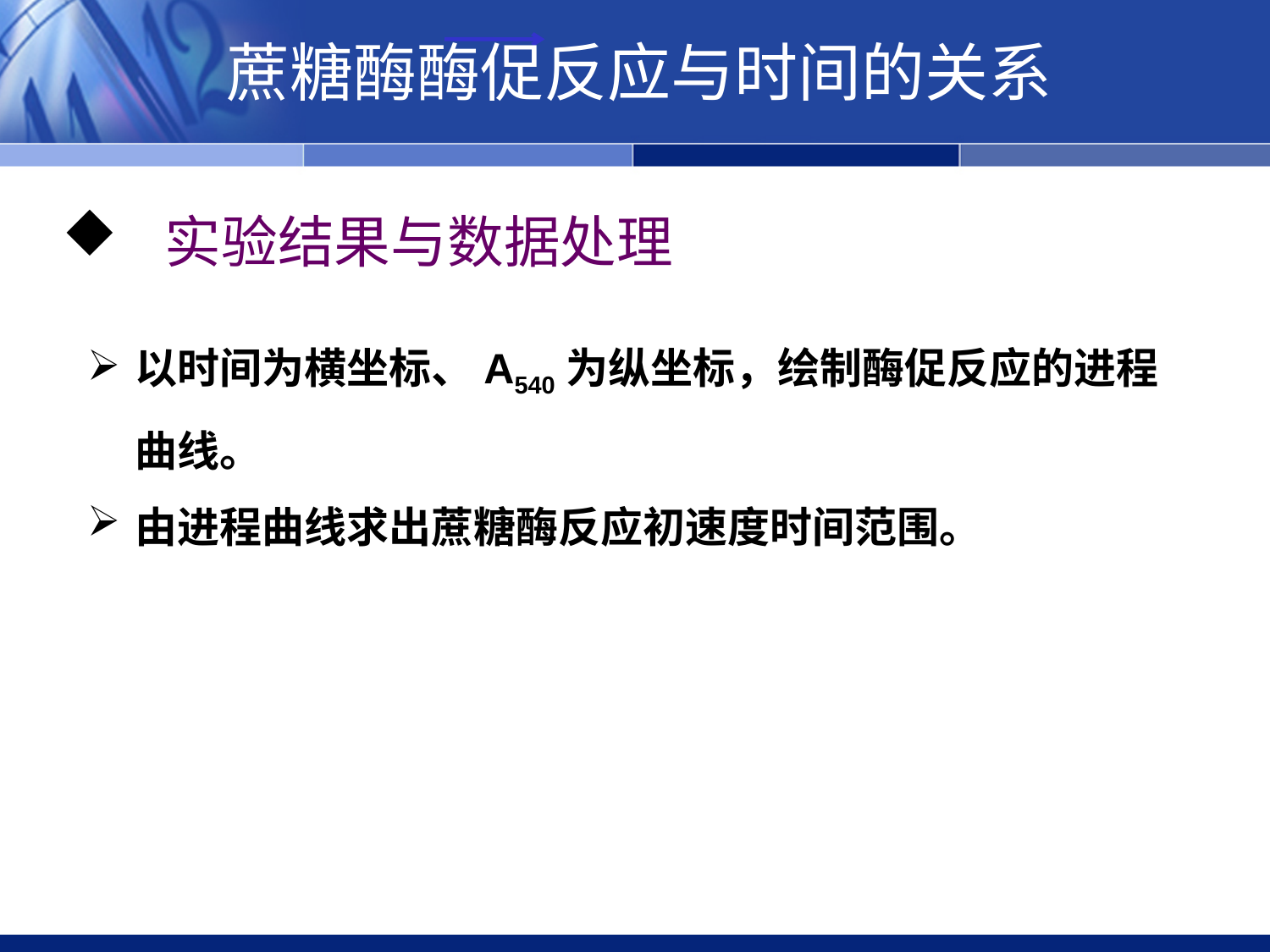

蔗糖酶酶促反应与时间的关系

  实验结果与数据处理
以时间为横坐标、A540为纵坐标，绘制酶促反应的进程曲线。
由进程曲线求出蔗糖酶反应初速度时间范围。